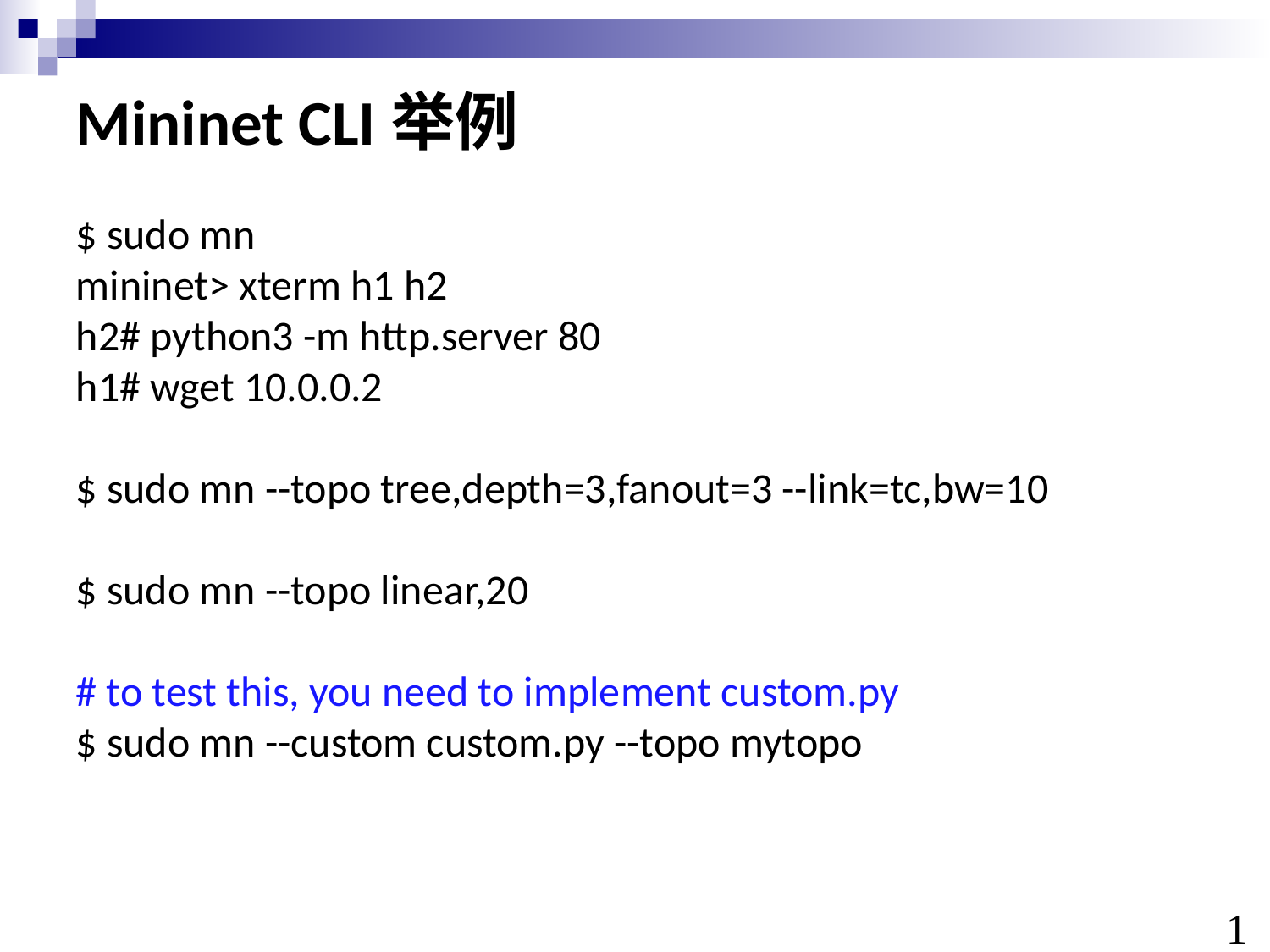

# Mininet CLI举例
$ sudo mn
mininet> xterm h1 h2
h2# python3 -m http.server 80
h1# wget 10.0.0.2

$ sudo mn --topo tree,depth=3,fanout=3 --link=tc,bw=10

$ sudo mn --topo linear,20

# to test this, you need to implement custom.py
$ sudo mn --custom custom.py --topo mytopo
15